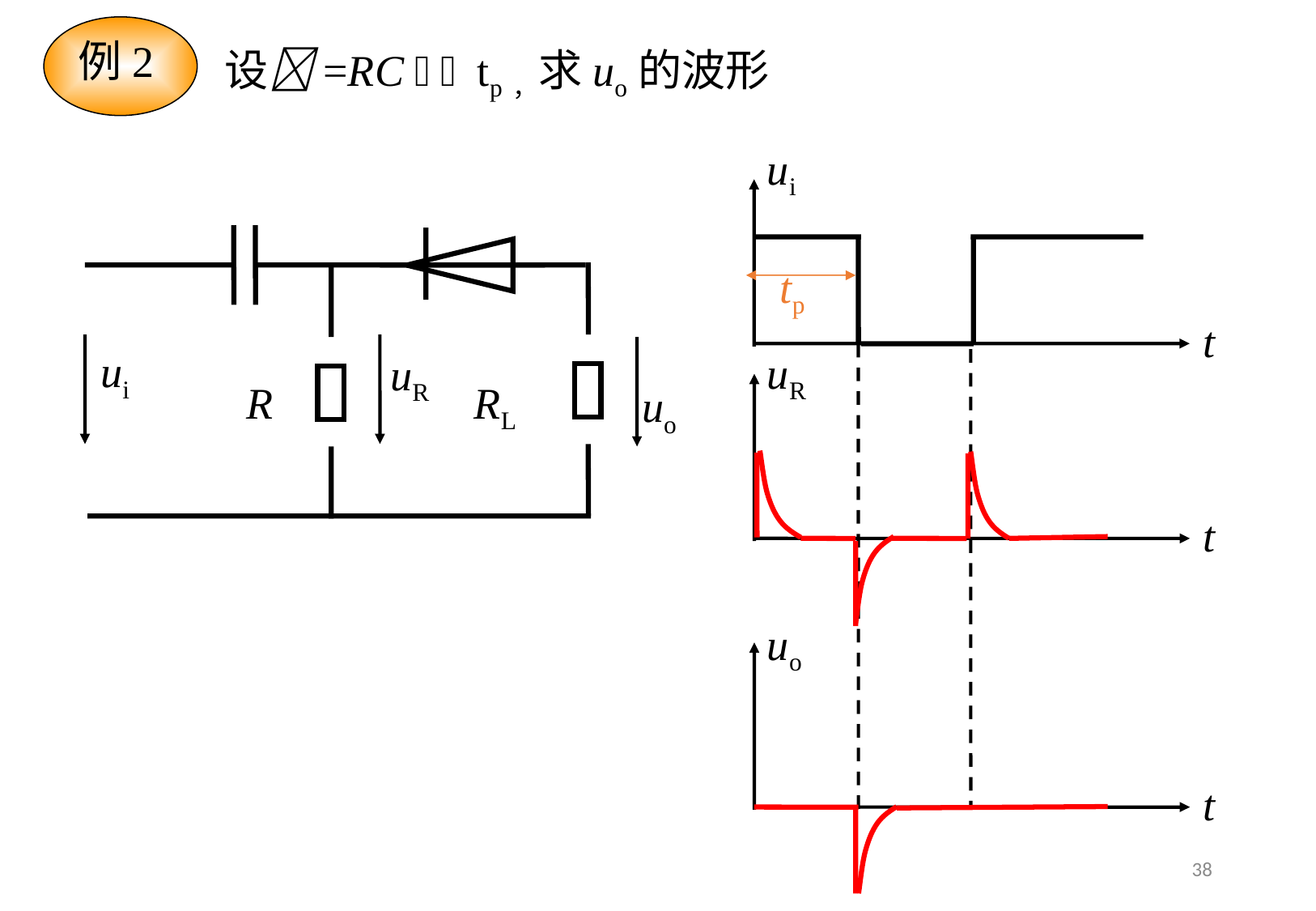

例2
设τ=RC << tp，求uo的波形
ui

t

uR

t

uo

t

ui

uR
R
RL

uo
tp

38